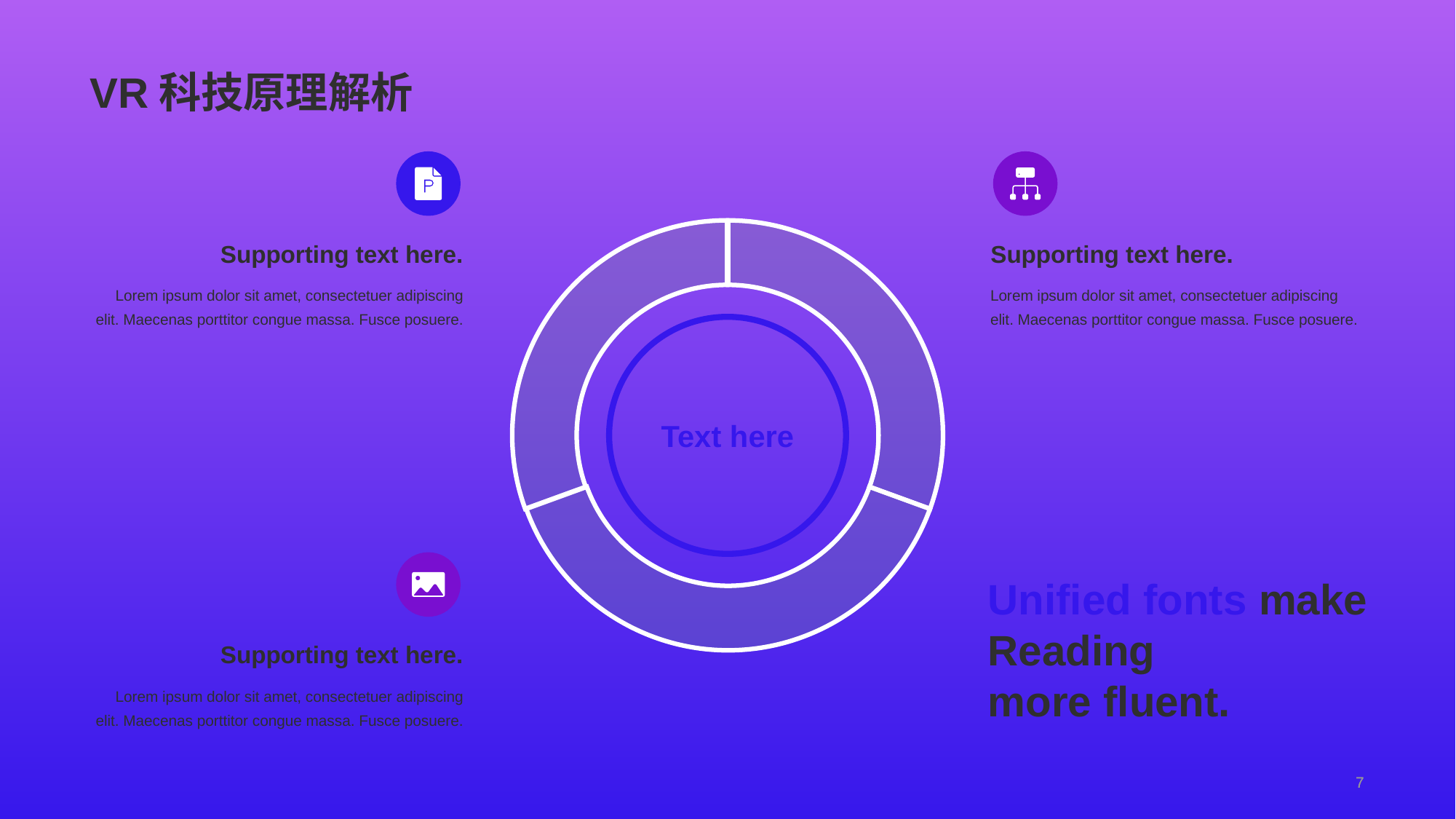

# VR科技原理解析

Supporting text here.
Lorem ipsum dolor sit amet, consectetuer adipiscing elit. Maecenas porttitor congue massa. Fusce posuere.

Supporting text here.
Lorem ipsum dolor sit amet, consectetuer adipiscing elit. Maecenas porttitor congue massa. Fusce posuere.

Text here

Supporting text here.
Lorem ipsum dolor sit amet, consectetuer adipiscing elit. Maecenas porttitor congue massa. Fusce posuere.
Unified fonts make
Reading
more fluent.
7
7